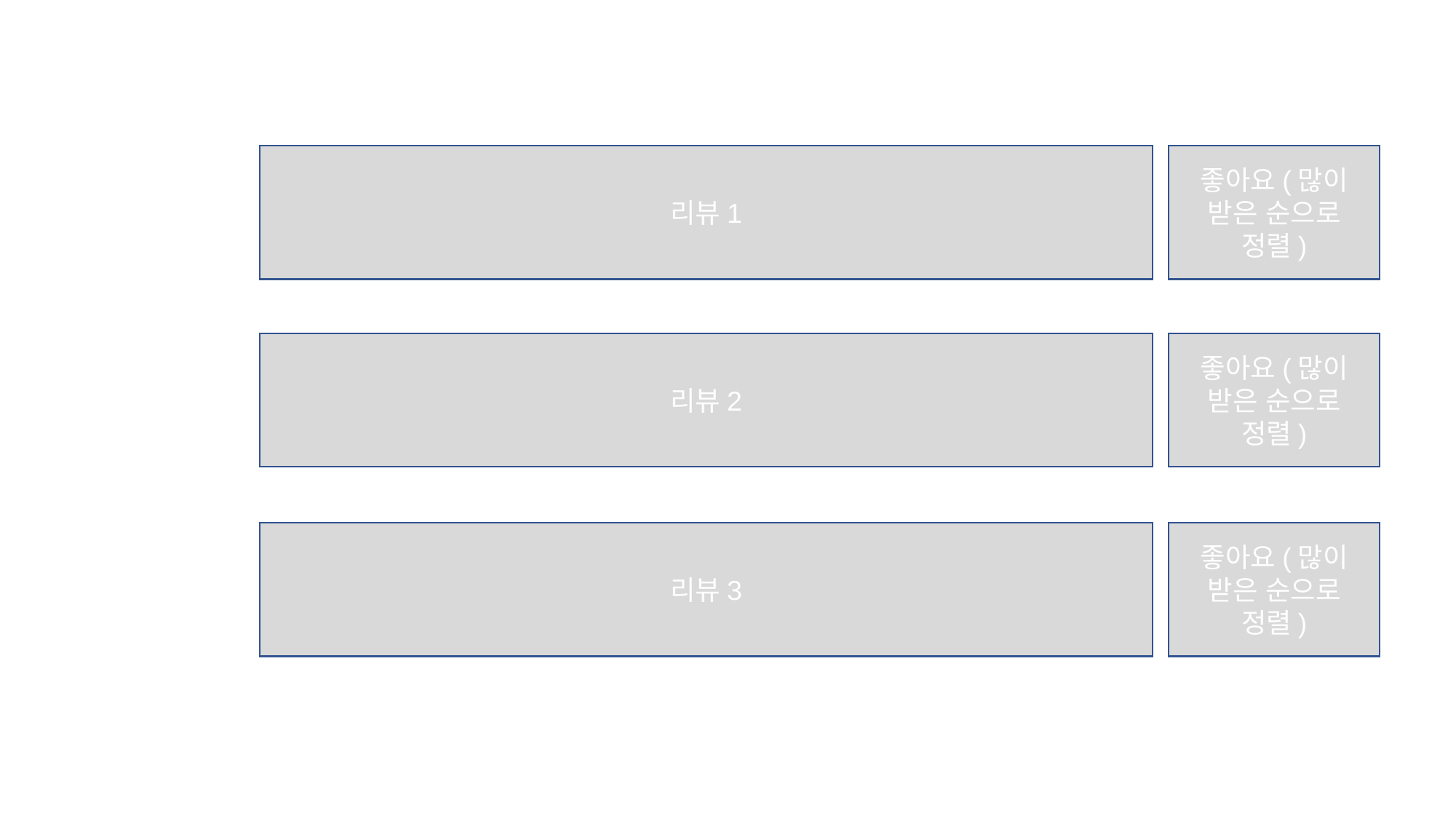

리뷰1
좋아요(많이 받은 순으로 정렬)
리뷰2
좋아요(많이 받은 순으로 정렬)
리뷰3
좋아요(많이 받은 순으로 정렬)